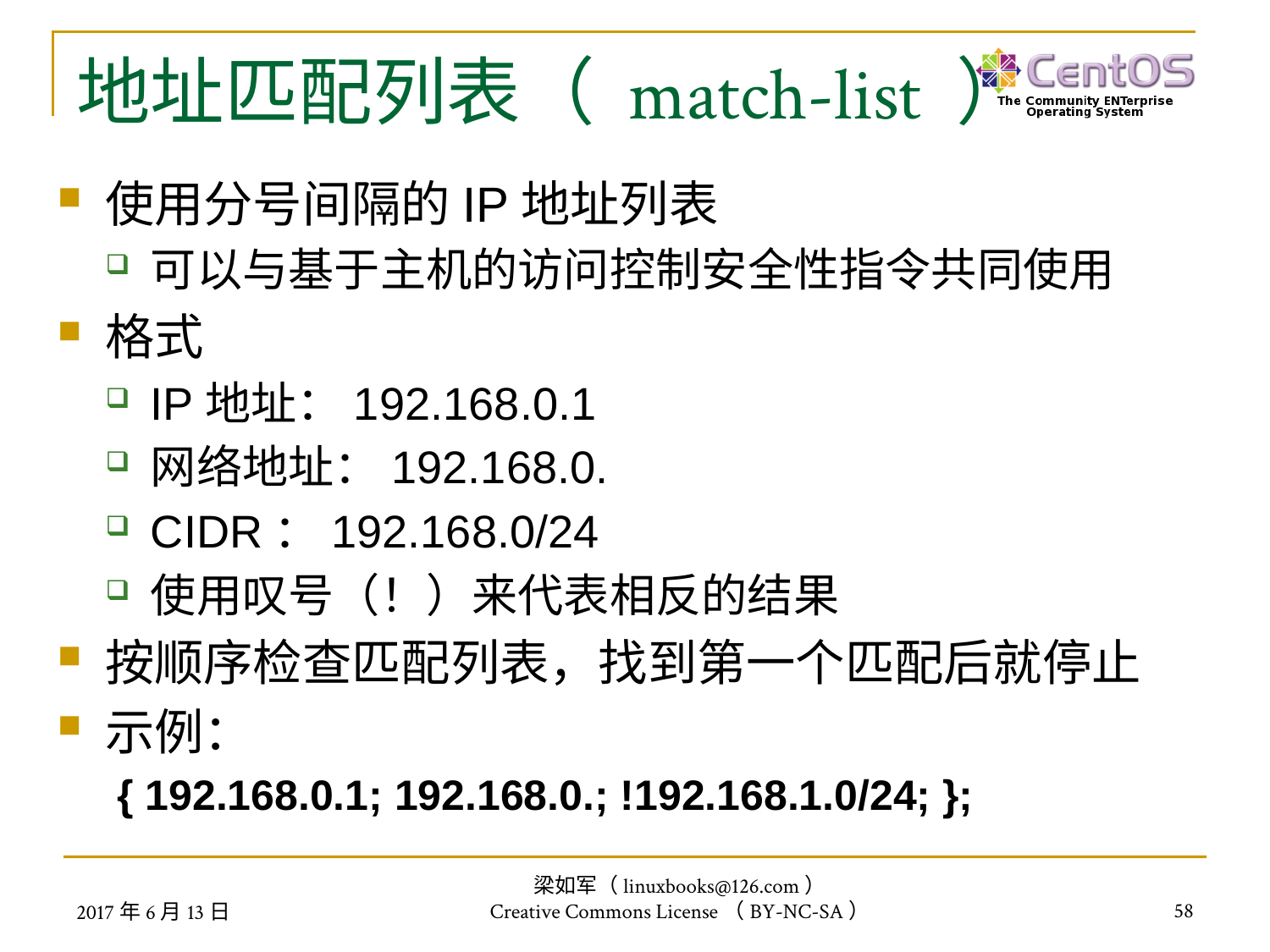

# 地址匹配列表（ match-list ）
使用分号间隔的IP地址列表
可以与基于主机的访问控制安全性指令共同使用
格式
IP地址：192.168.0.1
网络地址：192.168.0.
CIDR：192.168.0/24
使用叹号（！）来代表相反的结果
按顺序检查匹配列表，找到第一个匹配后就停止
示例：
 { 192.168.0.1; 192.168.0.; !192.168.1.0/24; };
梁如军（linuxbooks@126.com）
Creative Commons License（BY-NC-SA）
2017年6月13日
58